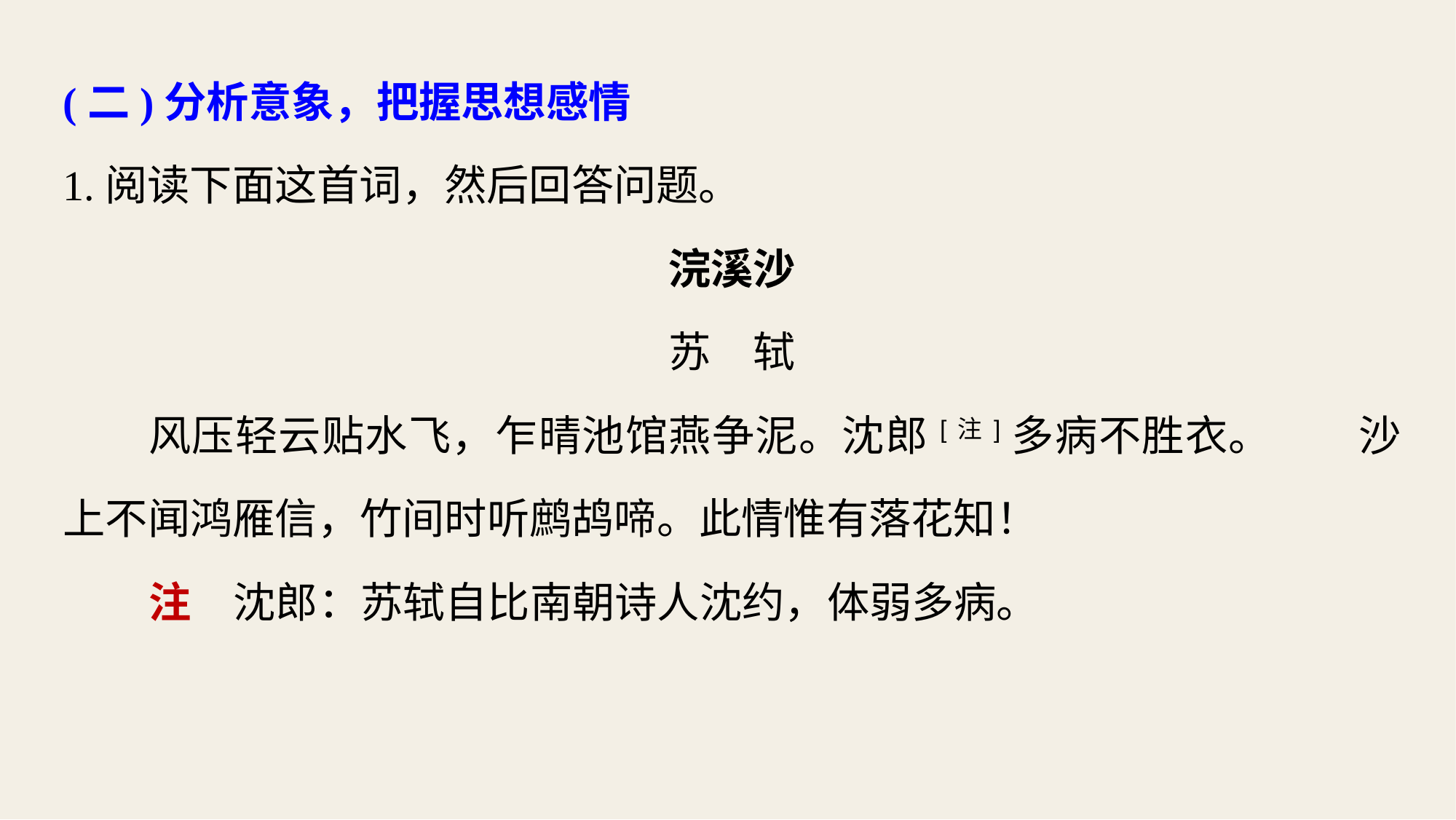

(二)分析意象，把握思想感情
1.阅读下面这首词，然后回答问题。
浣溪沙
苏　轼
风压轻云贴水飞，乍晴池馆燕争泥。沈郎[注]多病不胜衣。　　沙上不闻鸿雁信，竹间时听鹧鸪啼。此情惟有落花知！
注　沈郎：苏轼自比南朝诗人沈约，体弱多病。